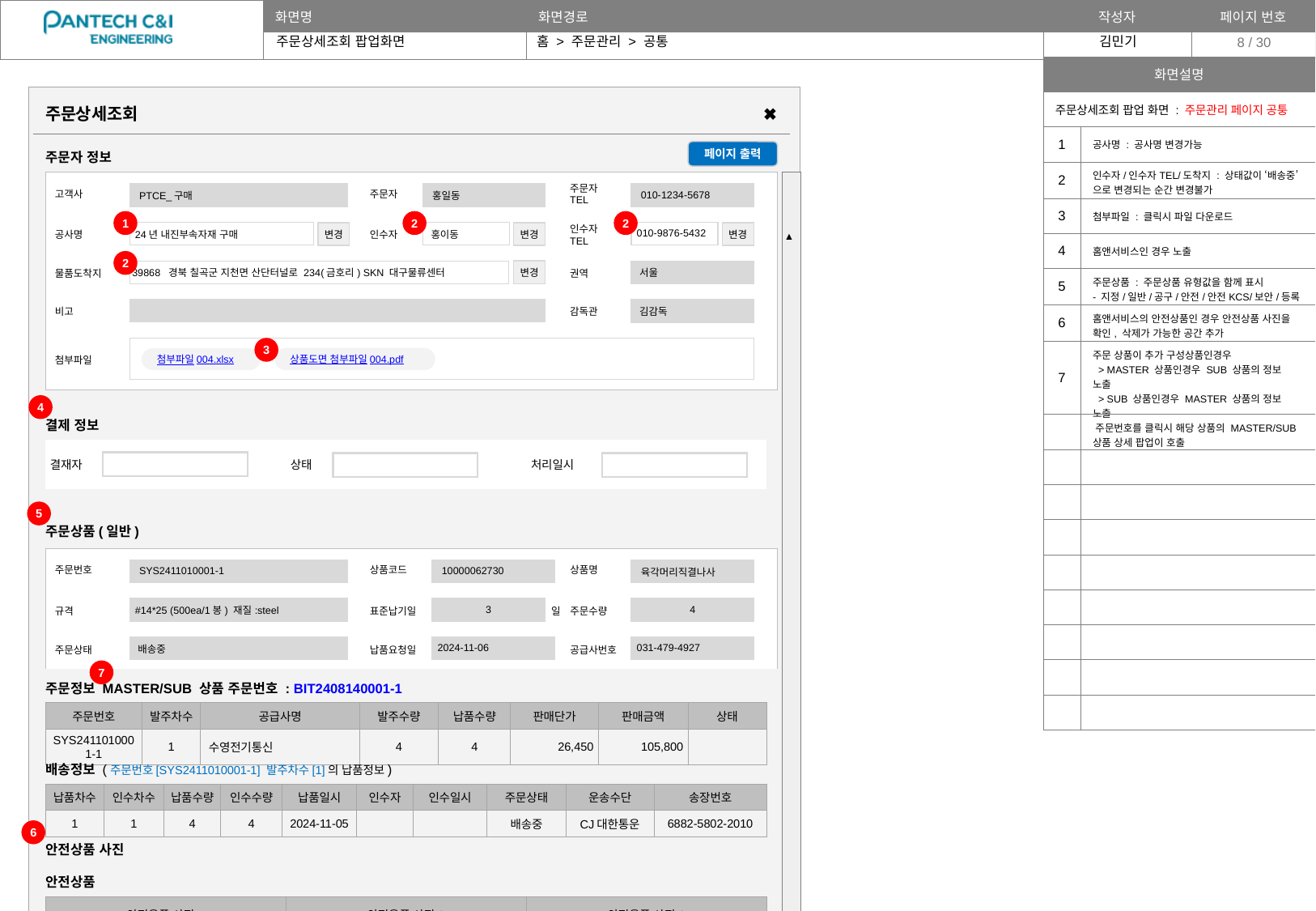

주문상세조회 팝업화면
홈 > 주문관리 > 공통
8 / 30
| 화면설명 |  |
| --- | --- |
| 주문상세조회 팝업 화면 : 주문관리 페이지 공퉁 |  |
| 1 | 공사명 : 공사명 변경가능 |
| 2 | 인수자/인수자TEL/도착지 : 상태값이 ‘배송중’으로 변경되는 순간 변경불가 |
| 3 | 첨부파일 : 클릭시 파일 다운로드 |
| 4 | 홈앤서비스인 경우 노출 |
| 5 | 주문상품 : 주문상품 유형값을 함께 표시 - 지정/일반/공구/안전/안전KCS/보안/등록 |
| 6 | 홈앤서비스의 안전상품인 경우 안전상품 사진을 확인, 삭제가 가능한 공간 추가 |
| 7 | 주문 상품이 추가 구성상품인경우 > MASTER 상품인경우 SUB 상품의 정보 노출 > SUB 상품인경우 MASTER 상품의 정보 노출 주문번호를 클릭시 해당 상품의 MASTER/SUB 상품 상세 팝업이 호출 |
|  |  |
|  |  |
|  |  |
|  |  |
|  |  |
|  |  |
|  |  |
|  |  |
|  |  |

주문상세조회
✖
주문자 정보
페이지 출력
| ▲ ▼ |
| --- |
| 고객사 |  | 주문자 |  | 주문자 TEL |  |
| --- | --- | --- | --- | --- | --- |
| 공사명 |  | 인수자 |  | 인수자 TEL |  |
| 물품도착지 |  |  |  | 권역 |  |
| 비고 |  |  |  | 감독관 |  |
| 첨부파일 |  |  |  |  |  |
| PTCE\_구매 |
| --- |
| 홍일동 |
| --- |
| 010-1234-5678 |
| --- |
1
2
2
| 24년 내진부속자재 구매 |
| --- |
| 홍이동 |
| --- |
| 010-9876-5432 |
| --- |
| 변경 |
| --- |
| 변경 |
| --- |
| 변경 |
| --- |
2
| 변경 |
| --- |
| 39868 경북 칠곡군 지천면 산단터널로 234(금호리) SKN 대구물류센터 |
| --- |
| 서울 |
| --- |
| 김감독 |
| --- |
|  |
| --- |
3
|  |
| --- |
상품도면 첨부파일004.pdf
첨부파일004.xlsx
4
결제 정보
| 결재자 |  | 상태 |  | 처리일시 |  |
| --- | --- | --- | --- | --- | --- |

5
주문상품(일반)
| 주문번호 |  | 상품코드 |  | 상품명 |  |
| --- | --- | --- | --- | --- | --- |
| 규격 |  | 표준납기일 | 일 | 주문수량 |  |
| 주문상태 |  | 납품요청일 |  | 공급사번호 |  |
| SYS2411010001-1 |
| --- |
| 10000062730 |
| --- |
| 육각머리직결나사 |
| --- |
| #14\*25 (500ea/1봉) 재질:steel |
| --- |
| 3 |
| --- |
| 4 |
| --- |
| 배송중 |
| --- |
| 2024-11-06 |
| --- |
| 031-479-4927 |
| --- |
7
주문정보 MASTER/SUB 상품 주문번호 : BIT2408140001-1
| 주문번호 | 발주차수 | 공급사명 | 발주수량 | 납품수량 | 판매단가 | 판매금액 | 상태 |
| --- | --- | --- | --- | --- | --- | --- | --- |
| SYS2411010001-1 | 1 | 수영전기통신 | 4 | 4 | 26,450 | 105,800 |  |
배송정보 (주문번호[SYS2411010001-1] 발주차수[1]의 납품정보)
| 납품차수 | 인수차수 | 납품수량 | 인수수량 | 납품일시 | 인수자 | 인수일시 | 주문상태 | 운송수단 | 송장번호 |
| --- | --- | --- | --- | --- | --- | --- | --- | --- | --- |
| 1 | 1 | 4 | 4 | 2024-11-05 |  |  | 배송중 | CJ대한통운 | 6882-5802-2010 |
6
안전상품 사진
안전상품
| 안전용품 사진1 | 안전용품 사진2 | 안전용품 사진3 |
| --- | --- | --- |
|  |  |  |
|  |  |  |
| 안전용품 사진4 | 안전용품 사진5 | 안전용품 사진6 |
|  |  |  |
|  |  |  |

삭제
삭제
삭제

삭제
삭제
삭제
주문변경정보
| 변경일시 | 변경내용 | 소속 | 변경자 | 변경사유 |
| --- | --- | --- | --- | --- |
| 2024-11-05 15:42:25 | SYS2411010001-1-1-1 [배송중] 상태로 변경. | 수영전기통신 | 홍삼동 |  |
| 2024-11-05 09:54:09 | SYS2411010001-1-1 [주문접수] 상태로 변경. | 수영전기통신 | 홍삼동 |  |
| 2024-11-01 15:42:25 | SYS2411010001-1-1-1 [주문의뢰] 상태로 변경. | PTCE\_구매 | 홍사동 |  |
닫기